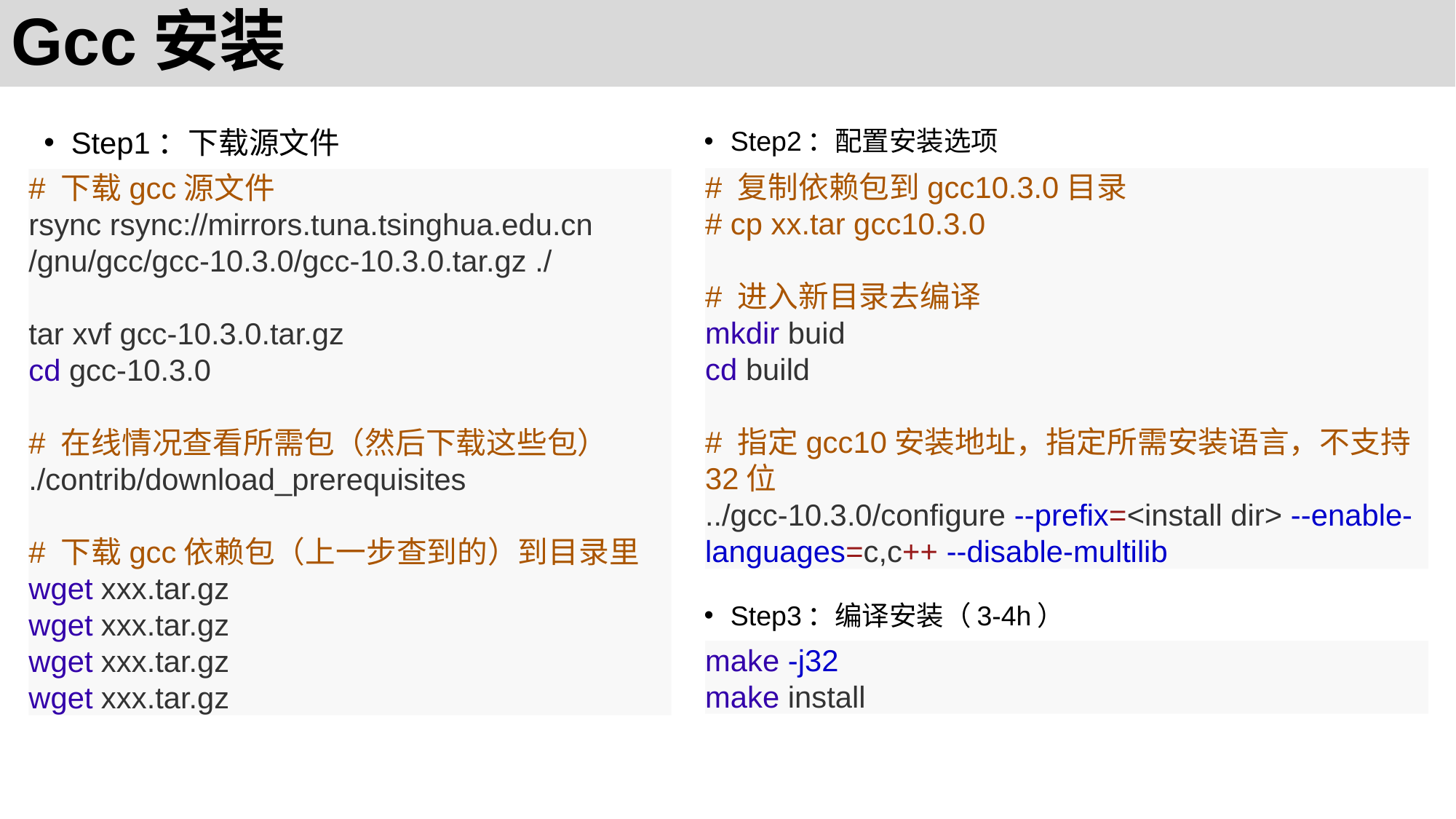

# Gcc安装
Step1：下载源文件

Step2：配置安装选项

Step3：编译安装（3-4h）

# 下载gcc源文件
rsync rsync://mirrors.tuna.tsinghua.edu.cn
/gnu/gcc/gcc-10.3.0/gcc-10.3.0.tar.gz ./

tar xvf gcc-10.3.0.tar.gz
cd gcc-10.3.0

​# 在线情况查看所需包（然后下载这些包）
./contrib/download_prerequisites
​
# 下载gcc依赖包（上一步查到的）到目录里
wget xxx.tar.gz
wget xxx.tar.gz
wget xxx.tar.gz
wget xxx.tar.gz
# 复制依赖包到gcc10.3.0目录
# cp xx.tar gcc10.3.0

​# 进入新目录去编译
mkdir buid
cd build​

# 指定gcc10安装地址，指定所需安装语言，不支持32位
../gcc-10.3.0/configure --prefix=<install dir> --enable-languages=c,c++ --disable-multilib
make -j32
make install